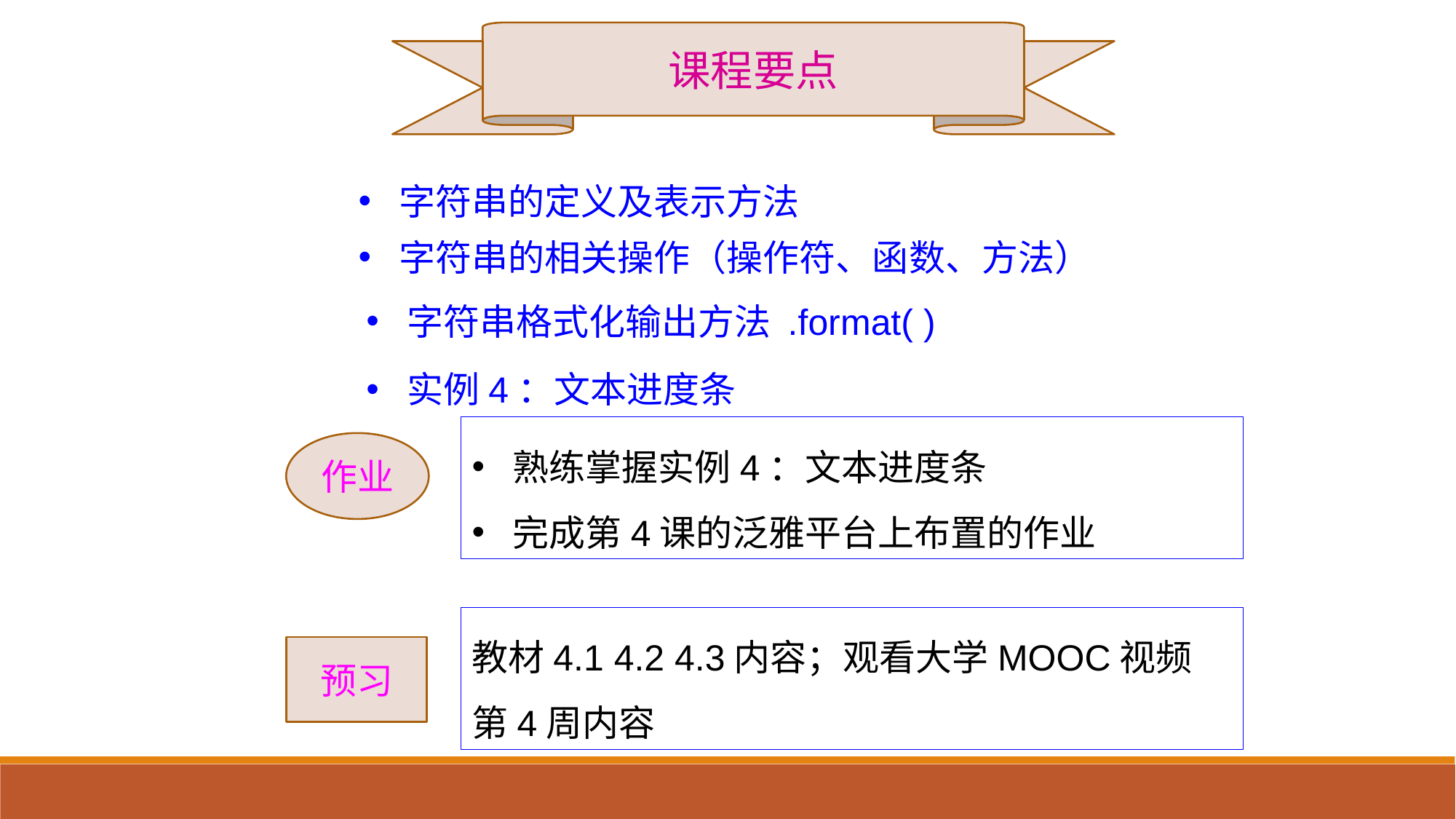

课程要点
字符串的定义及表示方法
字符串的相关操作（操作符、函数、方法）
字符串格式化输出方法 .format( )
实例4：文本进度条
熟练掌握实例4：文本进度条
完成第4课的泛雅平台上布置的作业
作业
教材4.1 4.2 4.3内容；观看大学MOOC视频 第4周内容
预习